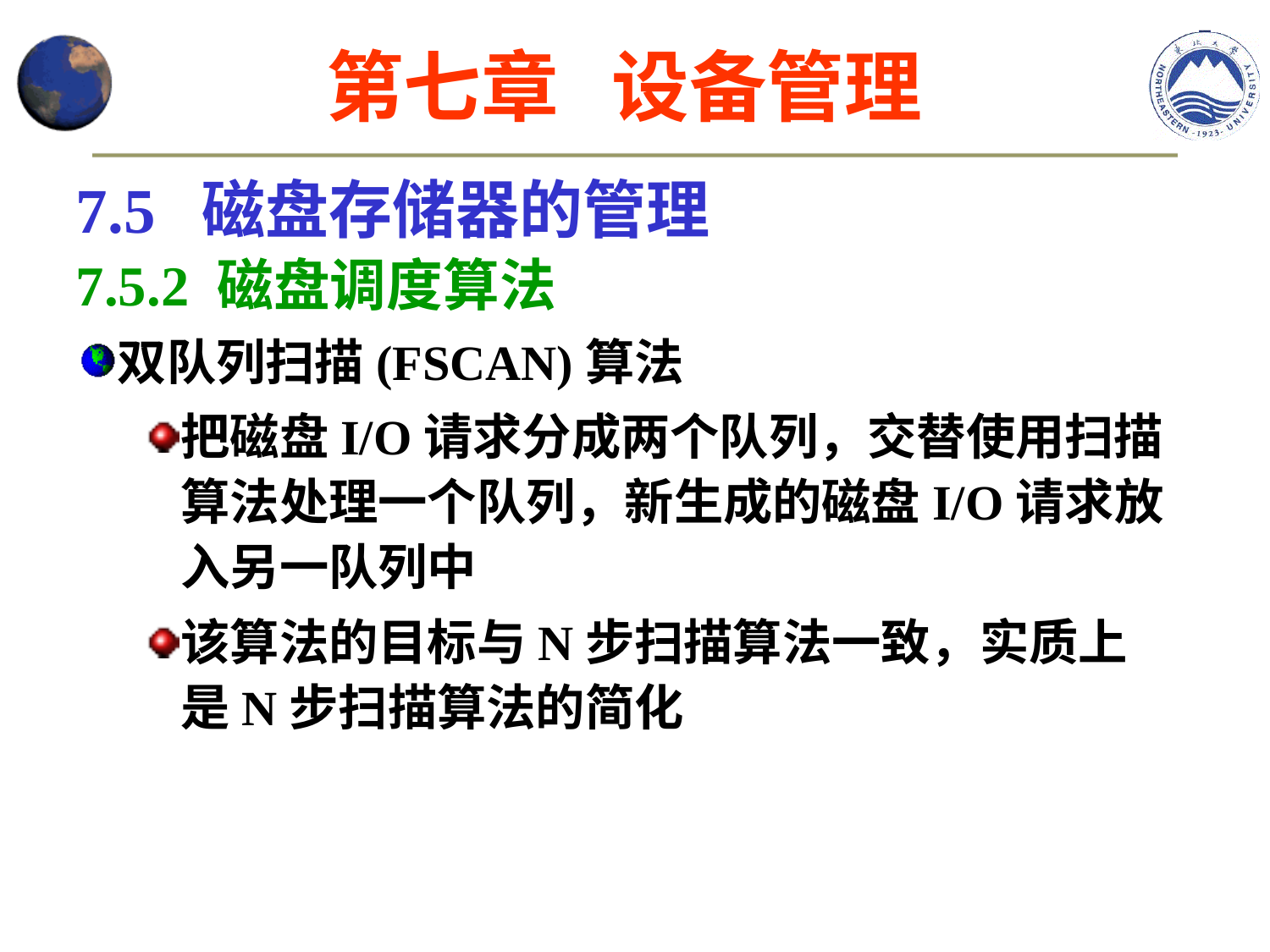

第七章   设备管理
7.5  磁盘存储器的管理
7.5.2 磁盘调度算法
双队列扫描(FSCAN)算法
把磁盘I/O请求分成两个队列，交替使用扫描算法处理一个队列，新生成的磁盘I/O请求放入另一队列中
该算法的目标与N步扫描算法一致，实质上是N步扫描算法的简化